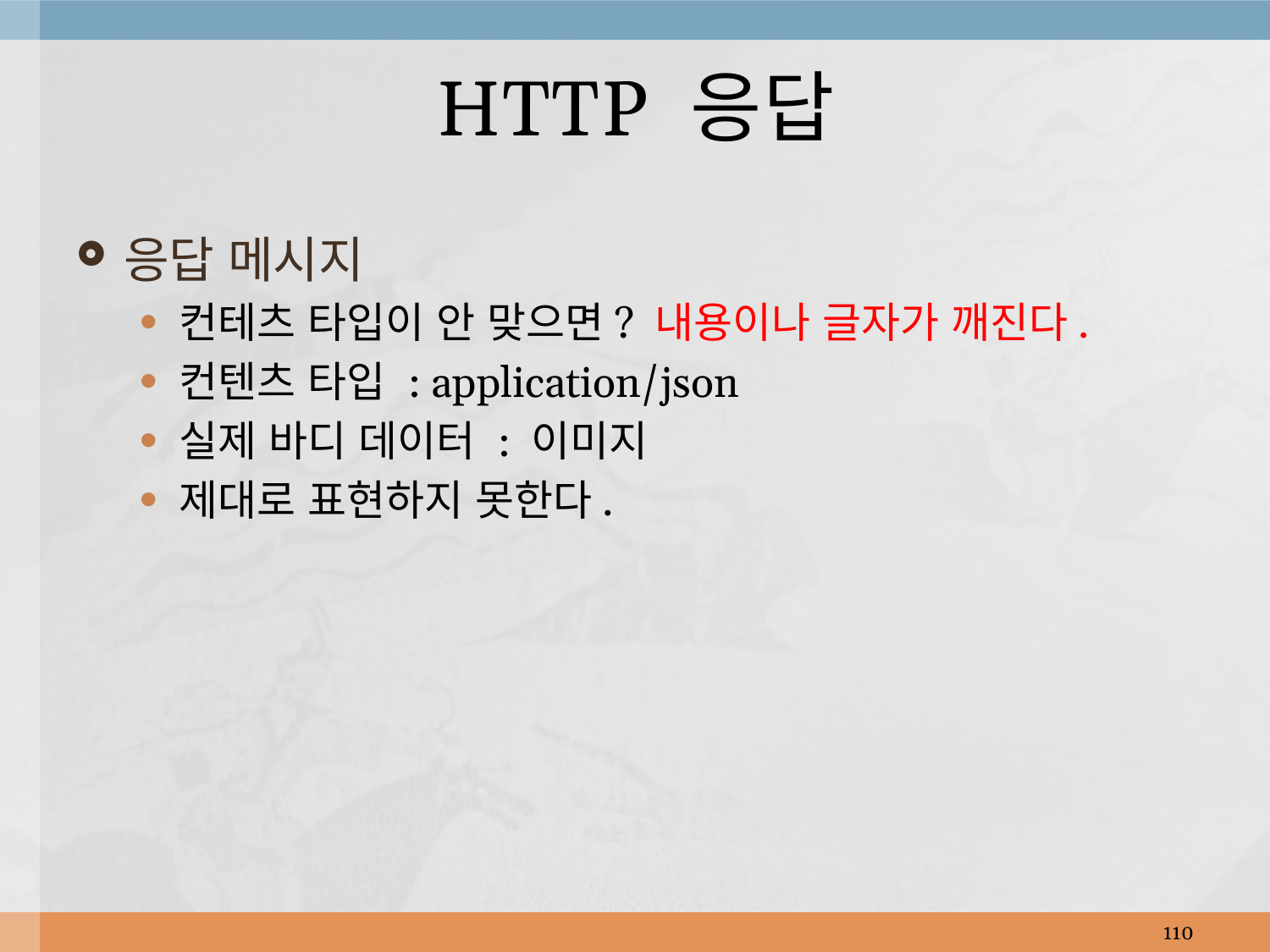

# HTTP 응답
응답 메시지
컨테츠 타입이 안 맞으면? 내용이나 글자가 깨진다.
컨텐츠 타입 : application/json
실제 바디 데이터 : 이미지
제대로 표현하지 못한다.
110